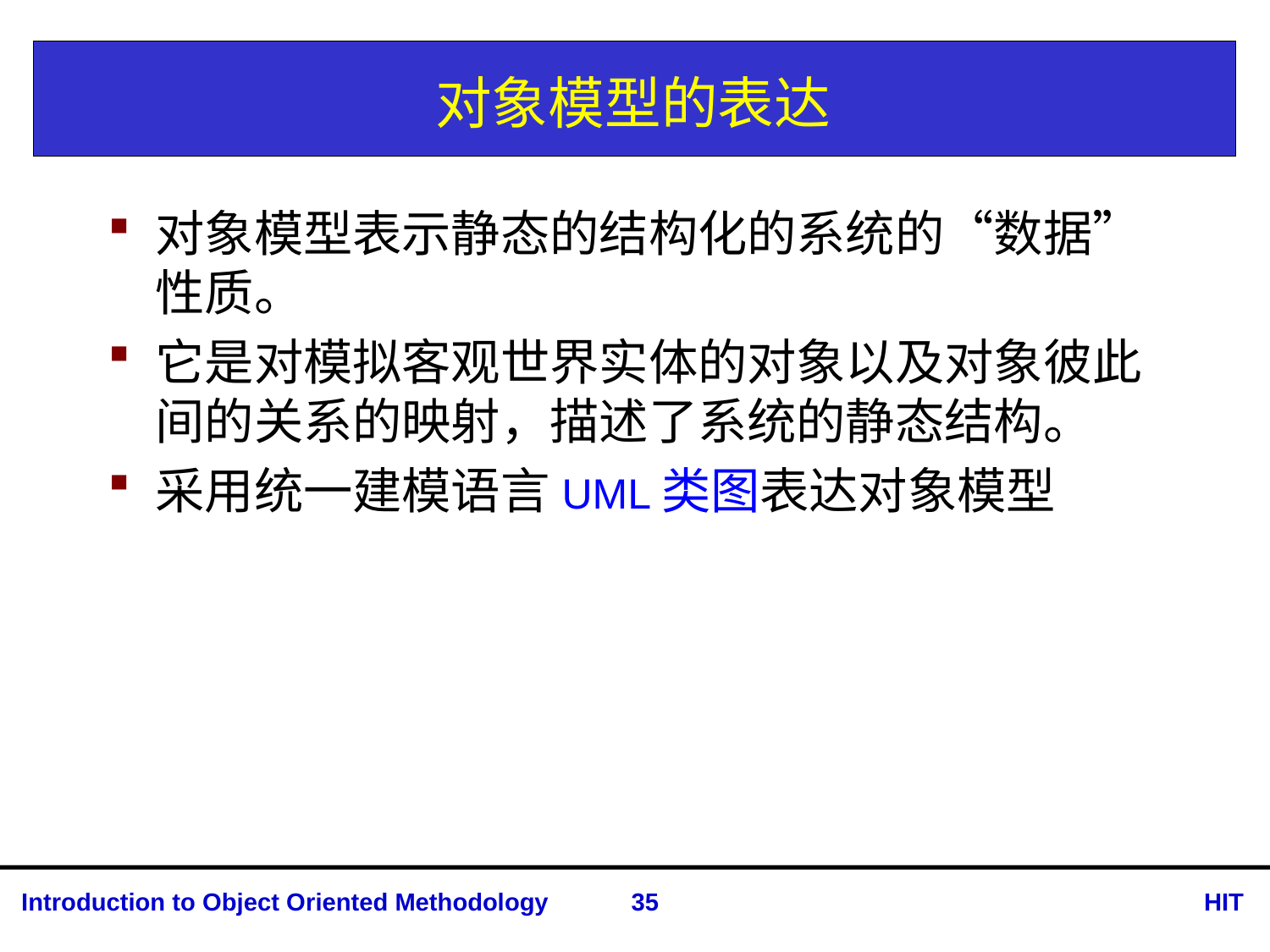

# 对象模型的表达
对象模型表示静态的结构化的系统的“数据”性质。
它是对模拟客观世界实体的对象以及对象彼此间的关系的映射，描述了系统的静态结构。
采用统一建模语言UML类图表达对象模型